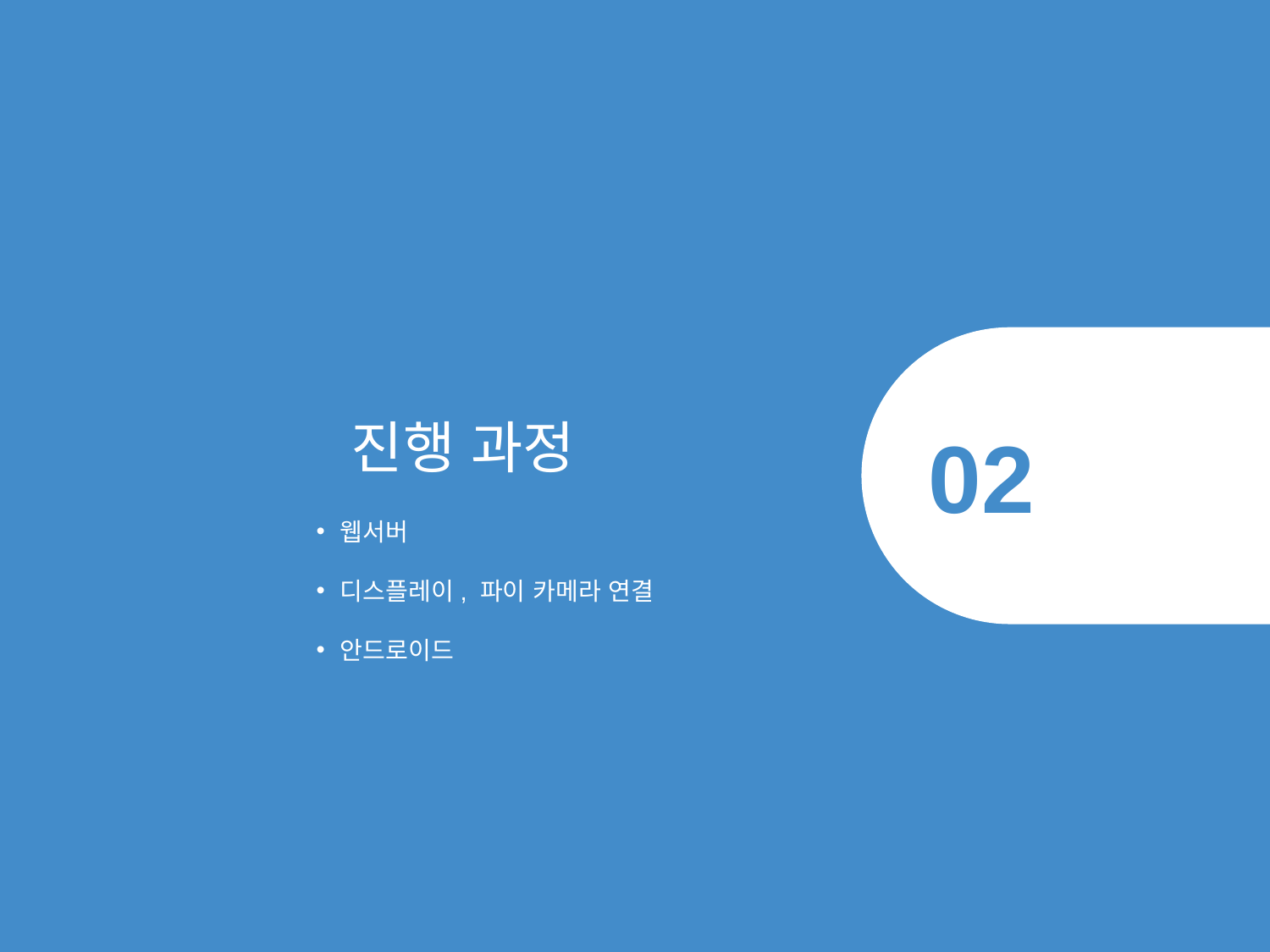

진행 과정
02
웹서버
디스플레이, 파이 카메라 연결
안드로이드